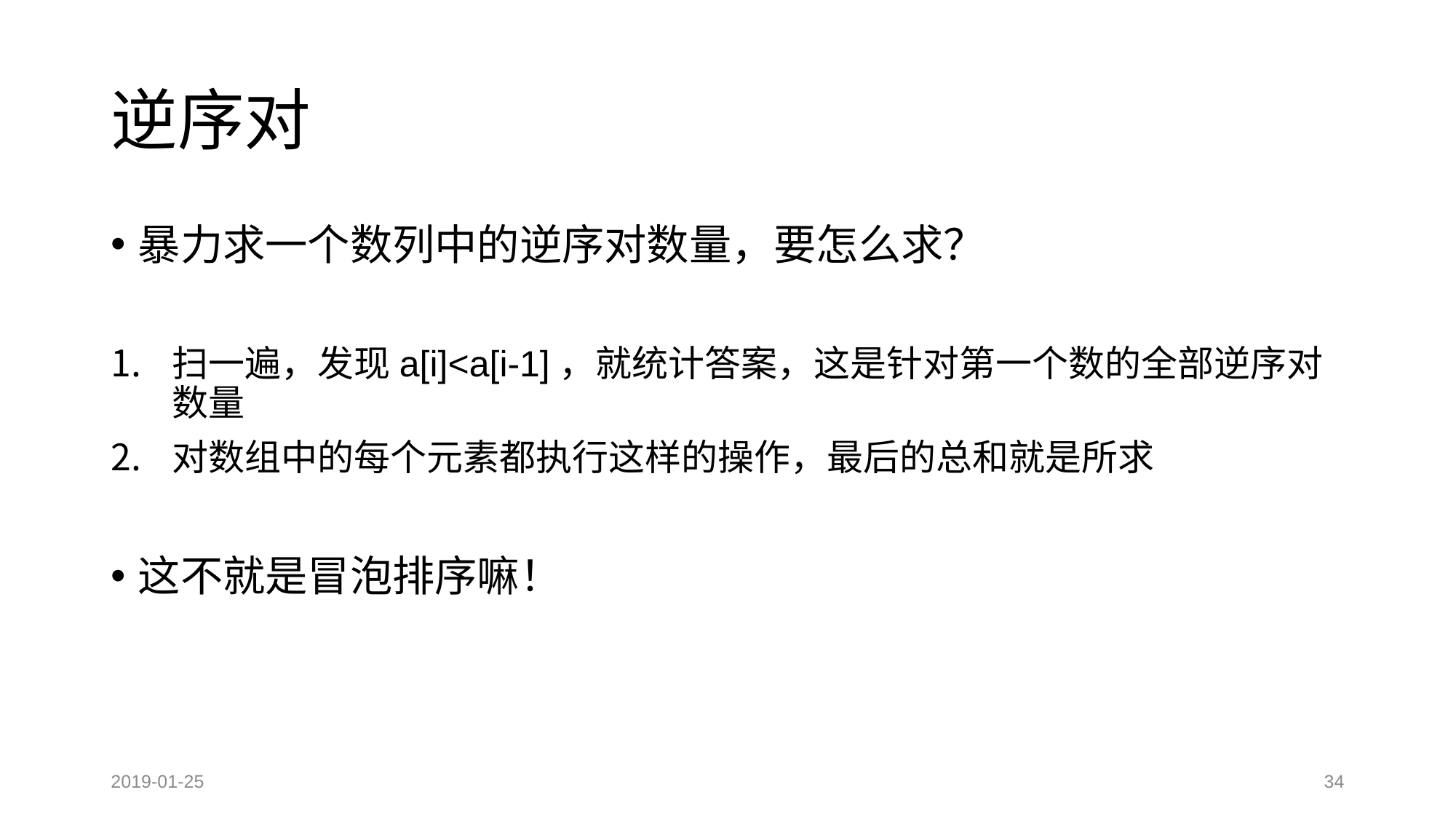

# 逆序对
暴力求一个数列中的逆序对数量，要怎么求？

扫一遍，发现a[i]<a[i-1]，就统计答案，这是针对第一个数的全部逆序对数量
对数组中的每个元素都执行这样的操作，最后的总和就是所求

这不就是冒泡排序嘛！

2019-01-25
34